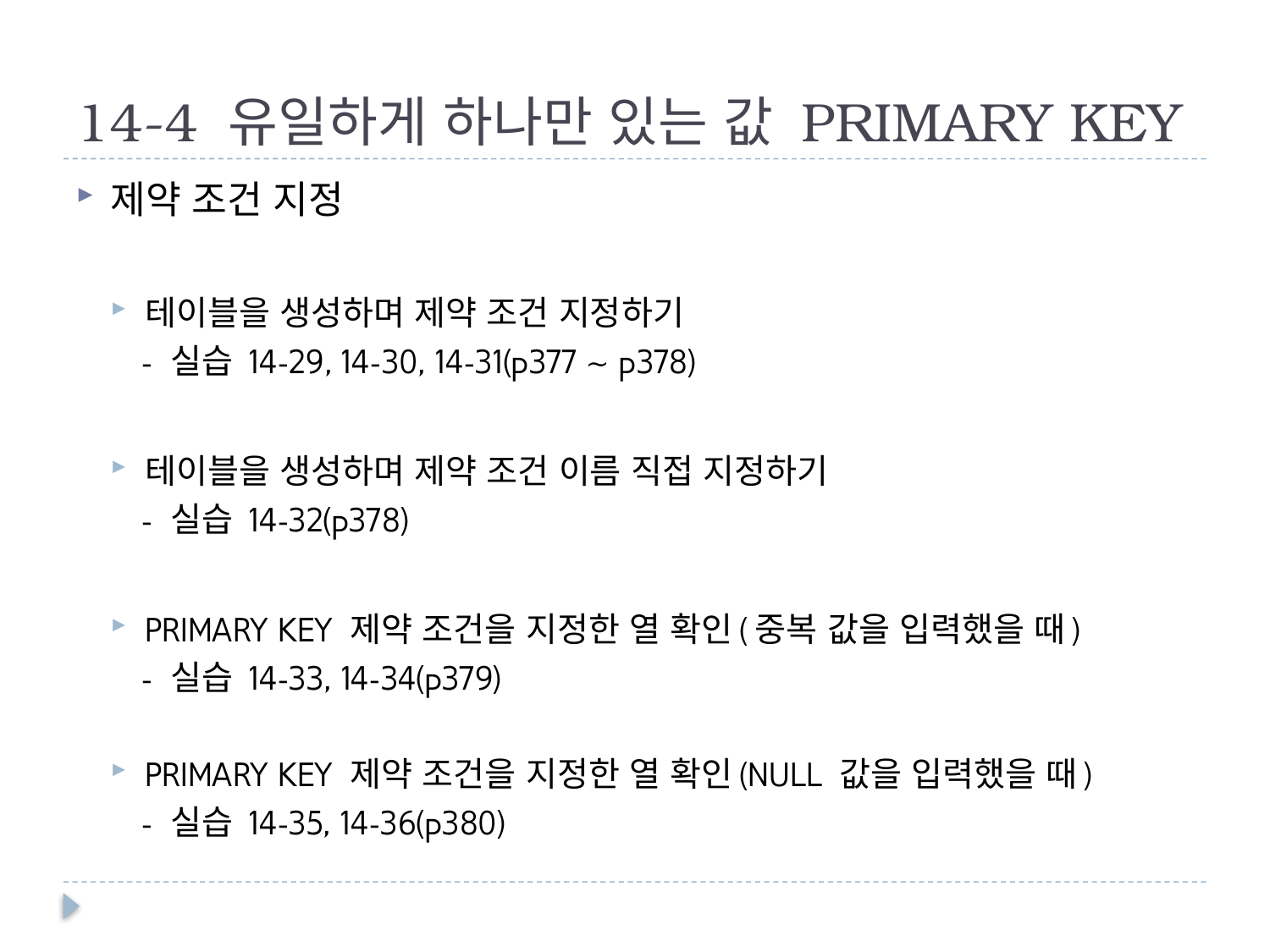

# 14-4 유일하게 하나만 있는 값 PRIMARY KEY
제약 조건 지정

테이블을 생성하며 제약 조건 지정하기
   - 실습 14-29, 14-30, 14-31(p377 ~ p378)

테이블을 생성하며 제약 조건 이름 직접 지정하기
   - 실습 14-32(p378)

PRIMARY KEY 제약 조건을 지정한 열 확인(중복 값을 입력했을 때)
   - 실습 14-33, 14-34(p379)

PRIMARY KEY 제약 조건을 지정한 열 확인(NULL 값을 입력했을 때)
   - 실습 14-35, 14-36(p380)